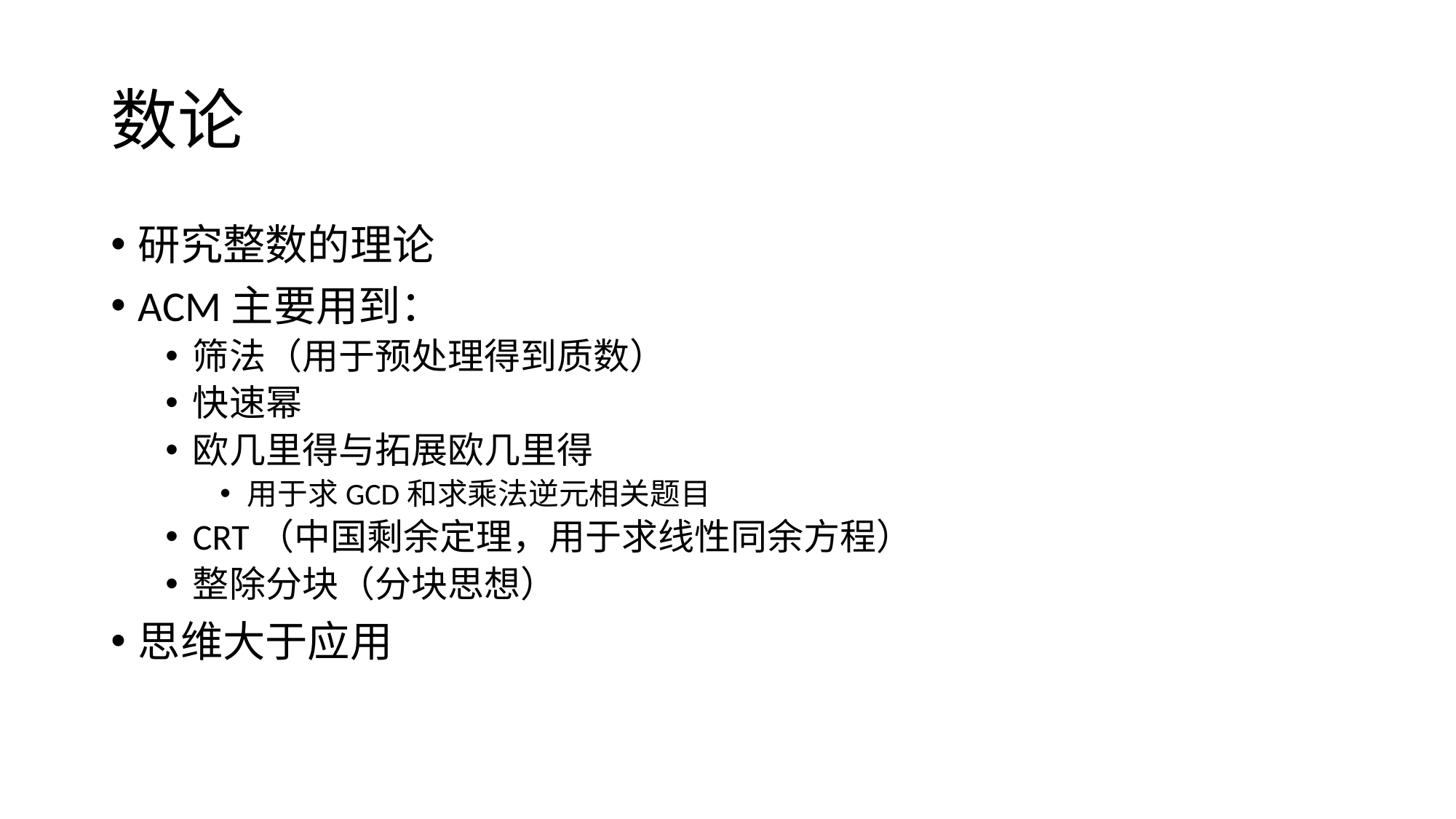

# 数论
研究整数的理论
ACM主要用到：
筛法（用于预处理得到质数）
快速幂
欧几里得与拓展欧几里得
用于求GCD和求乘法逆元相关题目
CRT（中国剩余定理，用于求线性同余方程）
整除分块（分块思想）
思维大于应用